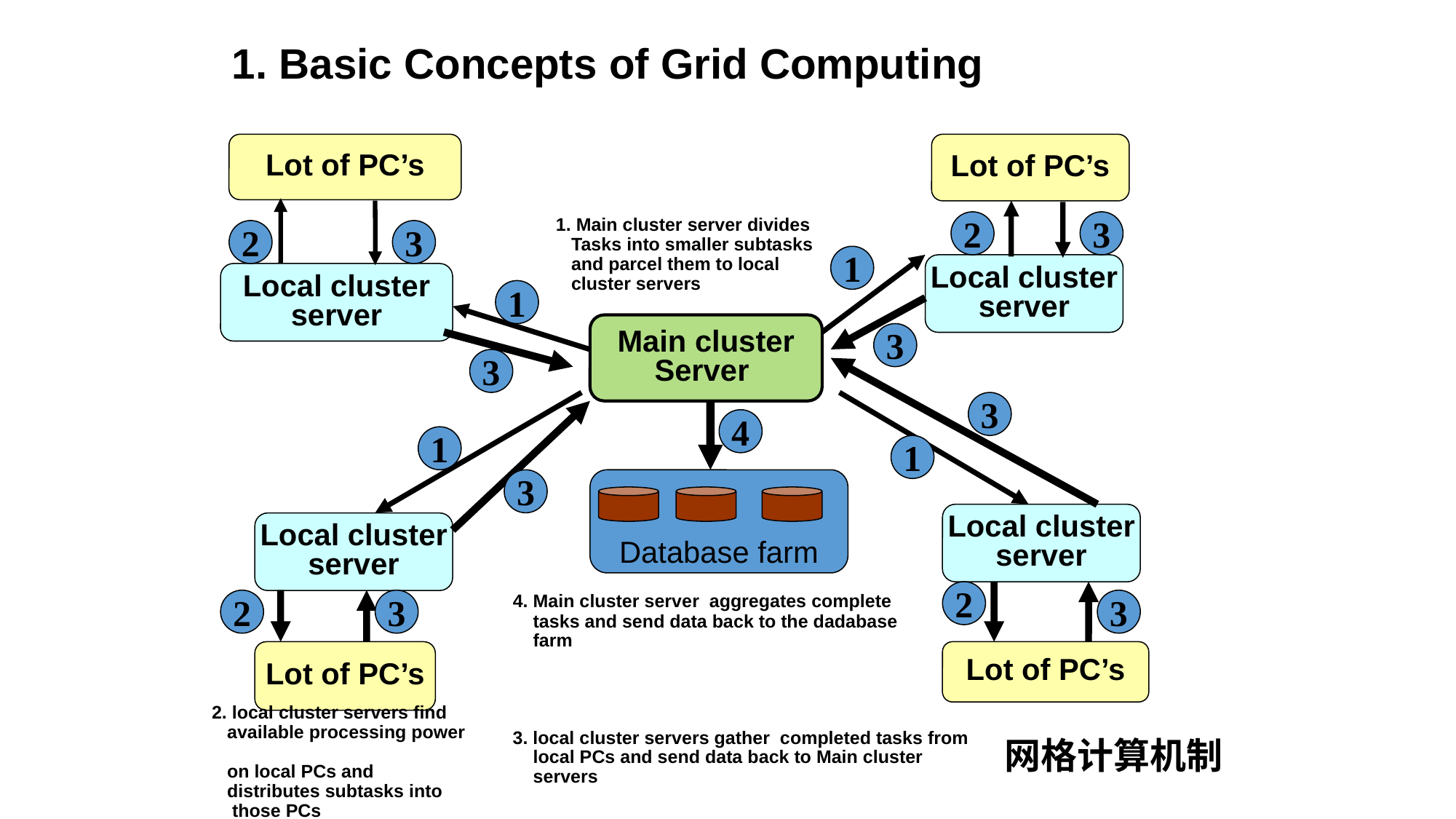

1. Basic Concepts of Grid Computing
Lot of PC’s
Lot of PC’s

2
3
1. Main cluster server divides
   Tasks into smaller subtasks
   and parcel them to local
   cluster servers
2
3
1

Local cluster
server
Local cluster
server
1

Main cluster
Server
3

3

3

4
1
1

Database farm
3

Local cluster
server
Local cluster
server

2
4. Main cluster server  aggregates complete
    tasks and send data back to the dadabase
    farm
2

3
3
Lot of PC’s
Lot of PC’s
2. local cluster servers find
   available processing power
   on local PCs and
   distributes subtasks into
    those PCs
3. local cluster servers gather  completed tasks from
    local PCs and send data back to Main cluster
    servers
网格计算机制